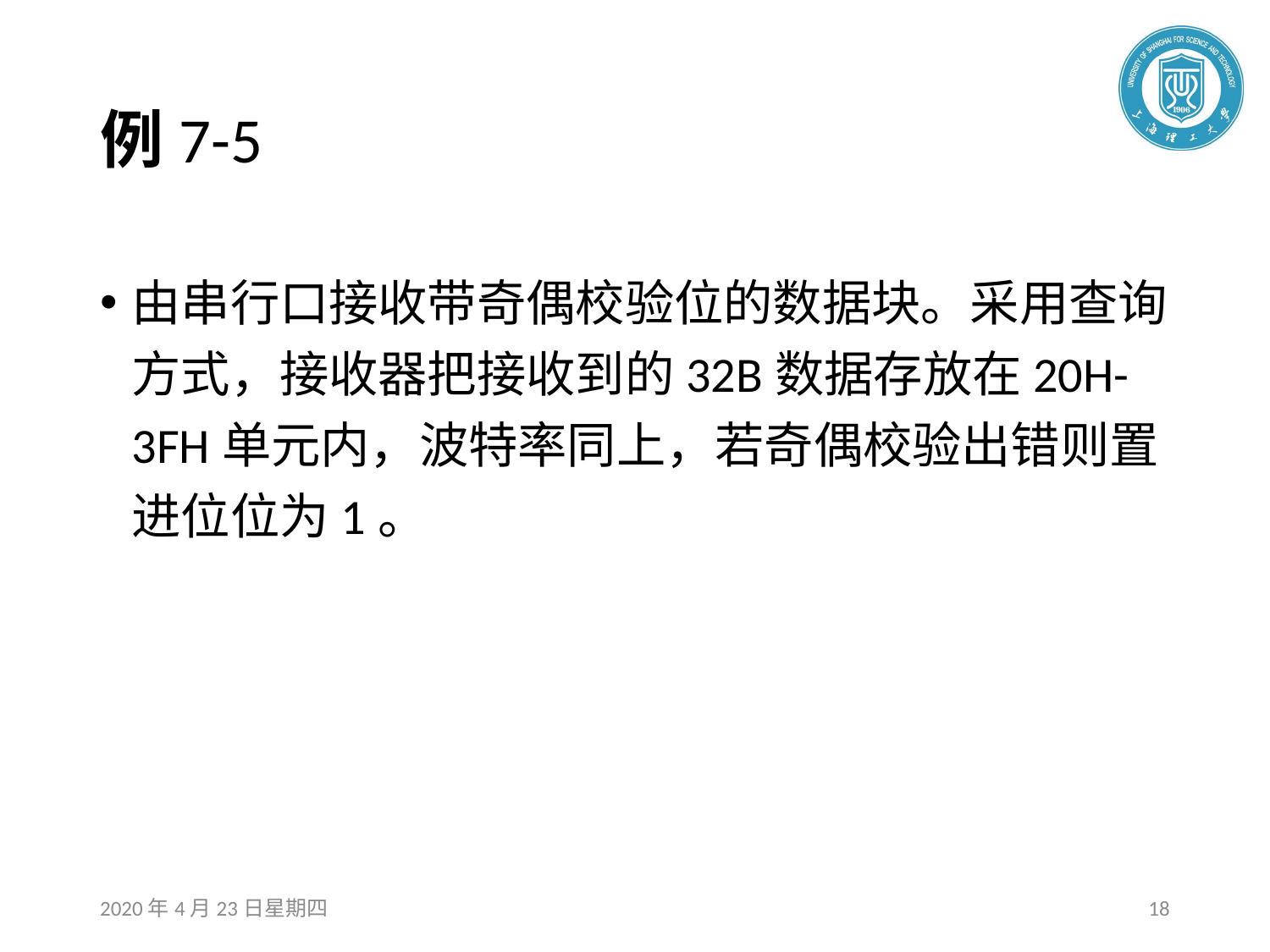

# 例7-5
由串行口接收带奇偶校验位的数据块。采用查询方式，接收器把接收到的32B数据存放在20H-3FH单元内，波特率同上，若奇偶校验出错则置进位位为1。
2020年4月23日星期四
18